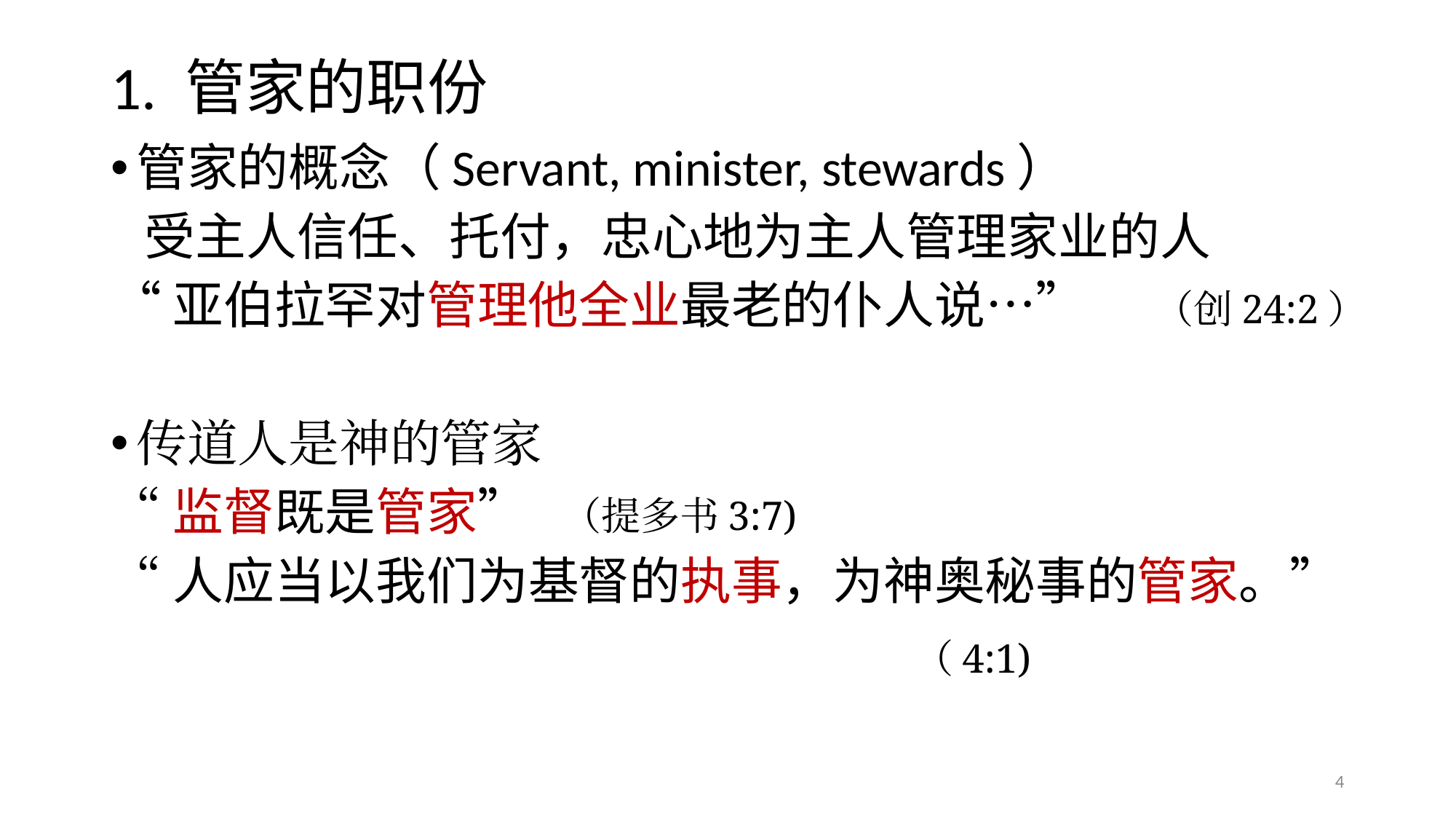

# 1. 管家的职份
管家的概念（Servant, minister, stewards）
  受主人信任、托付，忠心地为主人管理家业的人
“亚伯拉罕对管理他全业最老的仆人说…”      （创24:2）

传道人是神的管家
“监督既是管家”   （提多书3:7)
“人应当以我们为基督的执事，为神奥秘事的管家。”
                                                               （4:1)
4